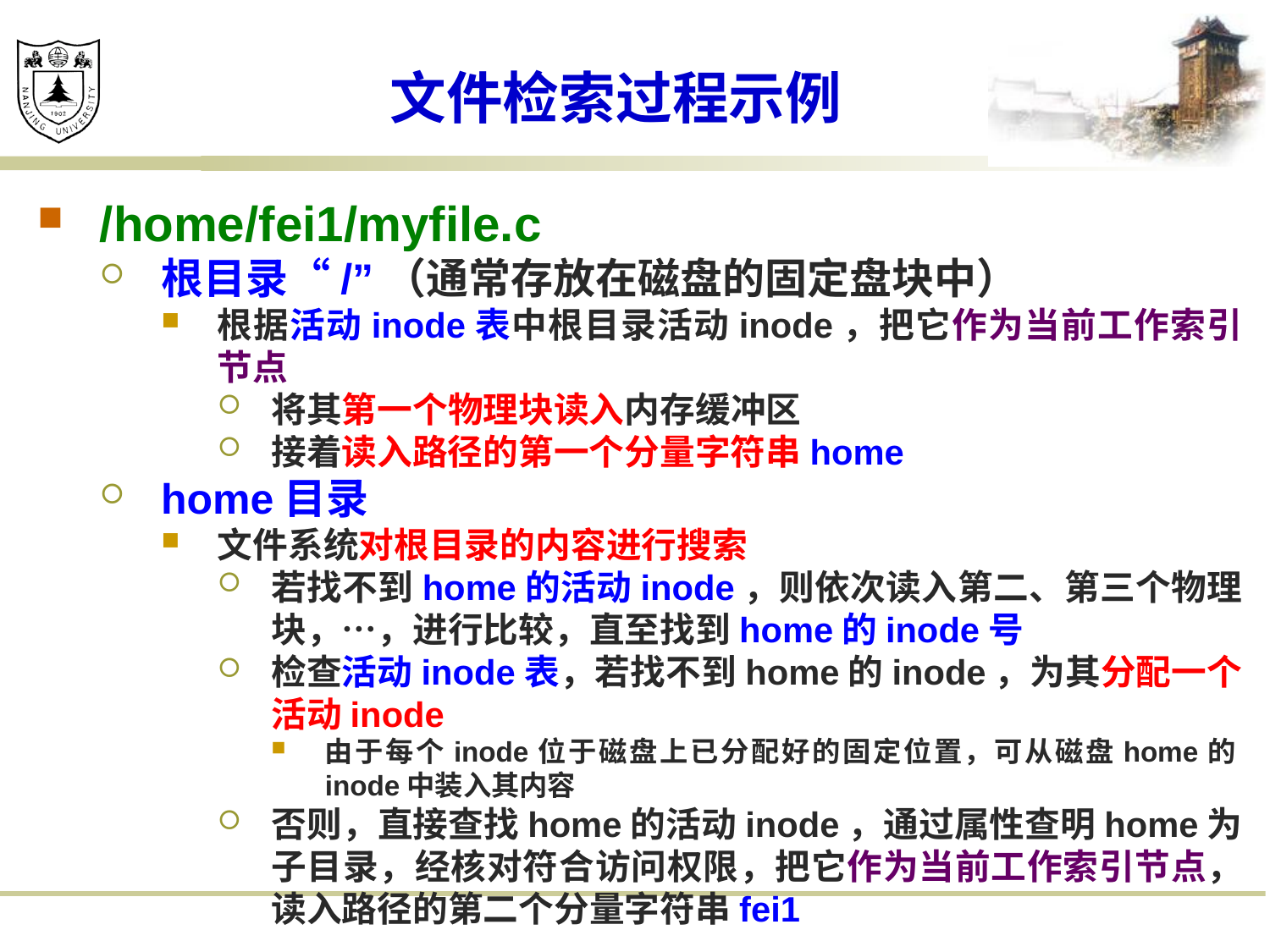

# 文件检索过程示例
/home/fei1/myfile.c
根目录“/”（通常存放在磁盘的固定盘块中）
根据活动inode表中根目录活动inode，把它作为当前工作索引节点
将其第一个物理块读入内存缓冲区
接着读入路径的第一个分量字符串home
home目录
文件系统对根目录的内容进行搜索
若找不到home的活动inode，则依次读入第二、第三个物理块，…，进行比较，直至找到home的inode号
检查活动inode表，若找不到home的inode，为其分配一个活动inode
由于每个inode位于磁盘上已分配好的固定位置，可从磁盘home的inode中装入其内容
否则，直接查找home的活动inode，通过属性查明home为子目录，经核对符合访问权限，把它作为当前工作索引节点，读入路径的第二个分量字符串fei1
26